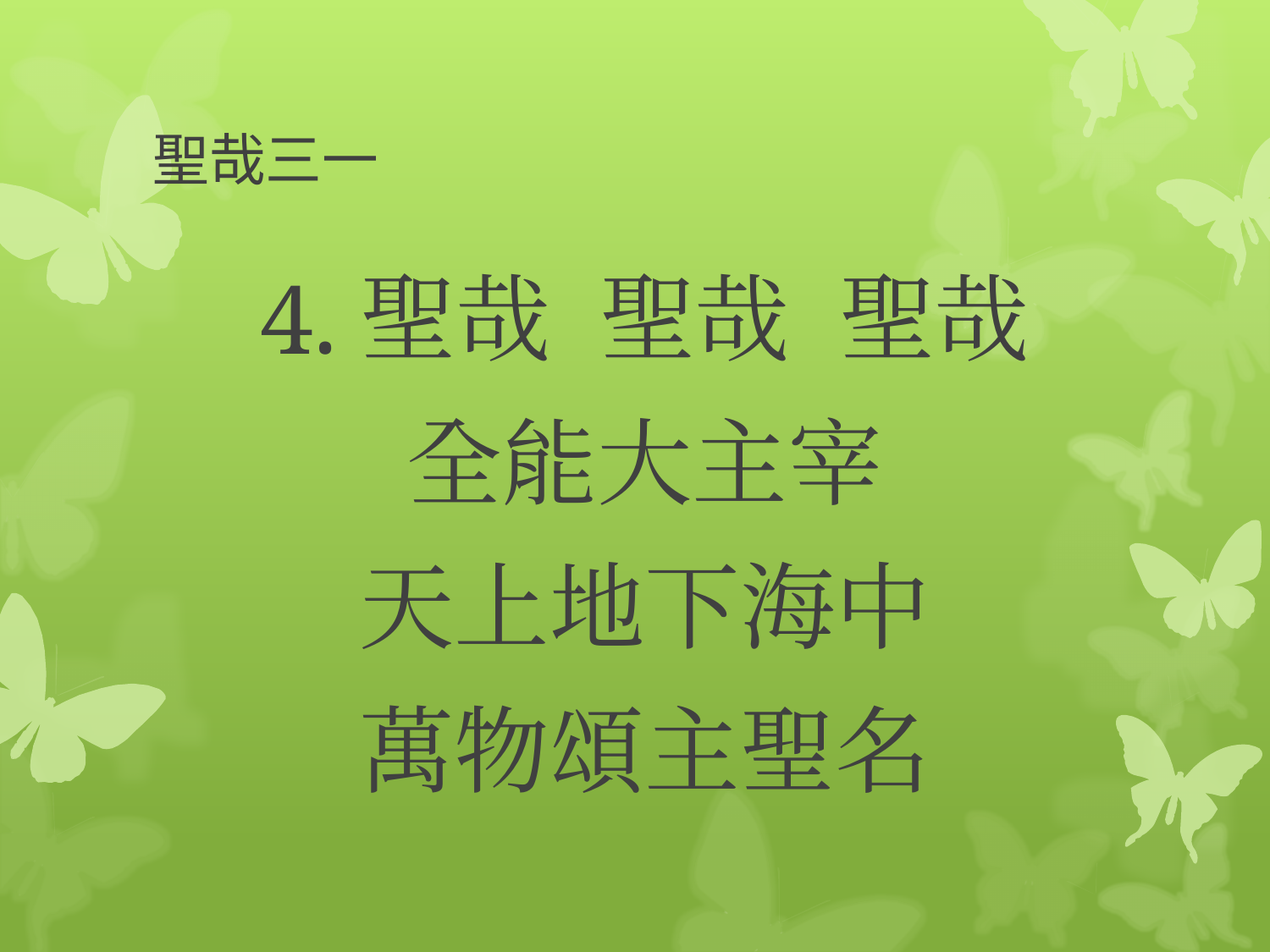

# 聖哉三一
4.聖哉  聖哉  聖哉
全能大主宰
天上地下海中
萬物頌主聖名